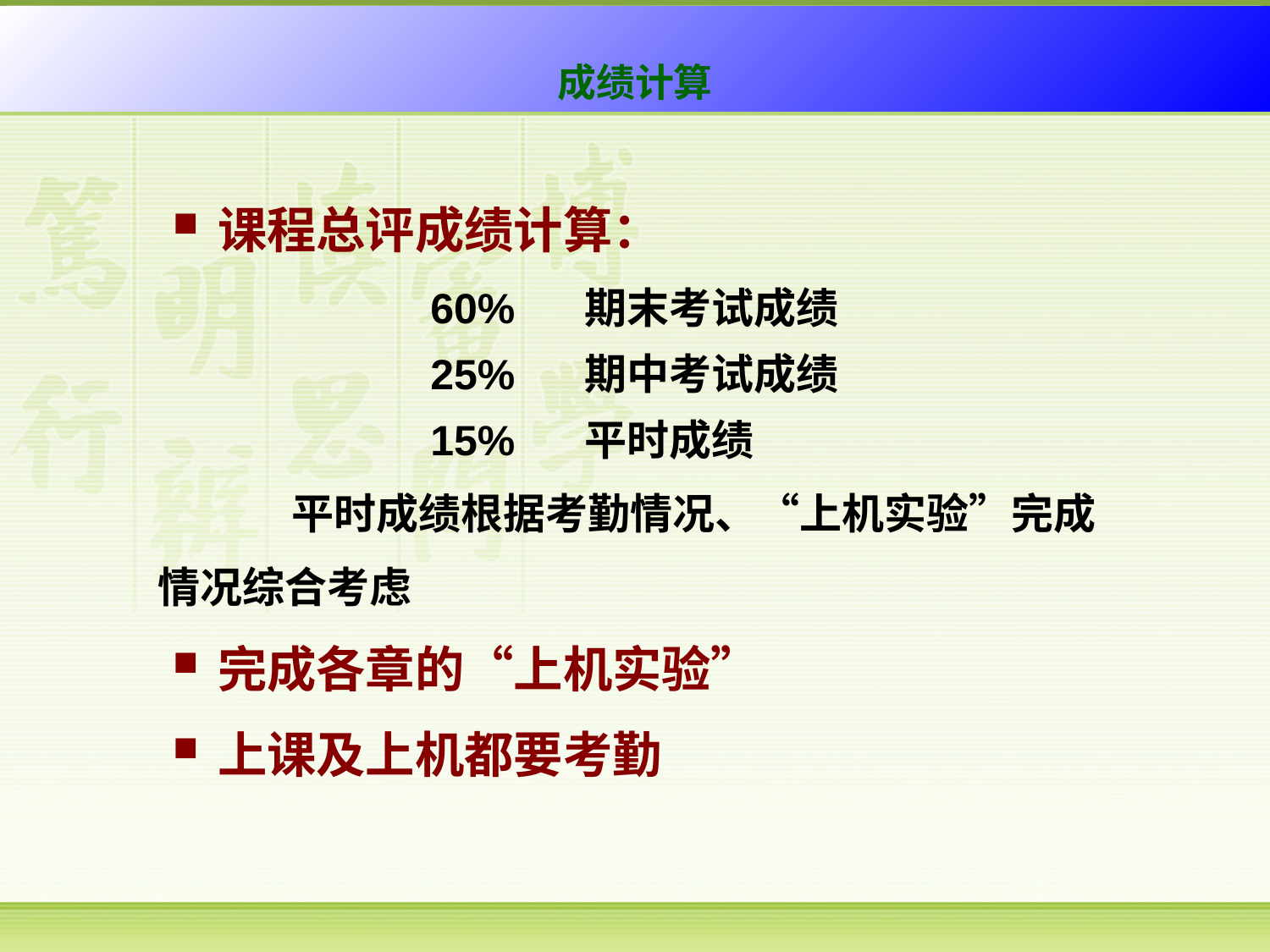

成绩计算
课程总评成绩计算：
                       60%     期末考试成绩
                       25%     期中考试成绩
                       15%     平时成绩
             平时成绩根据考勤情况、“上机实验”完成情况综合考虑
完成各章的“上机实验”
上课及上机都要考勤